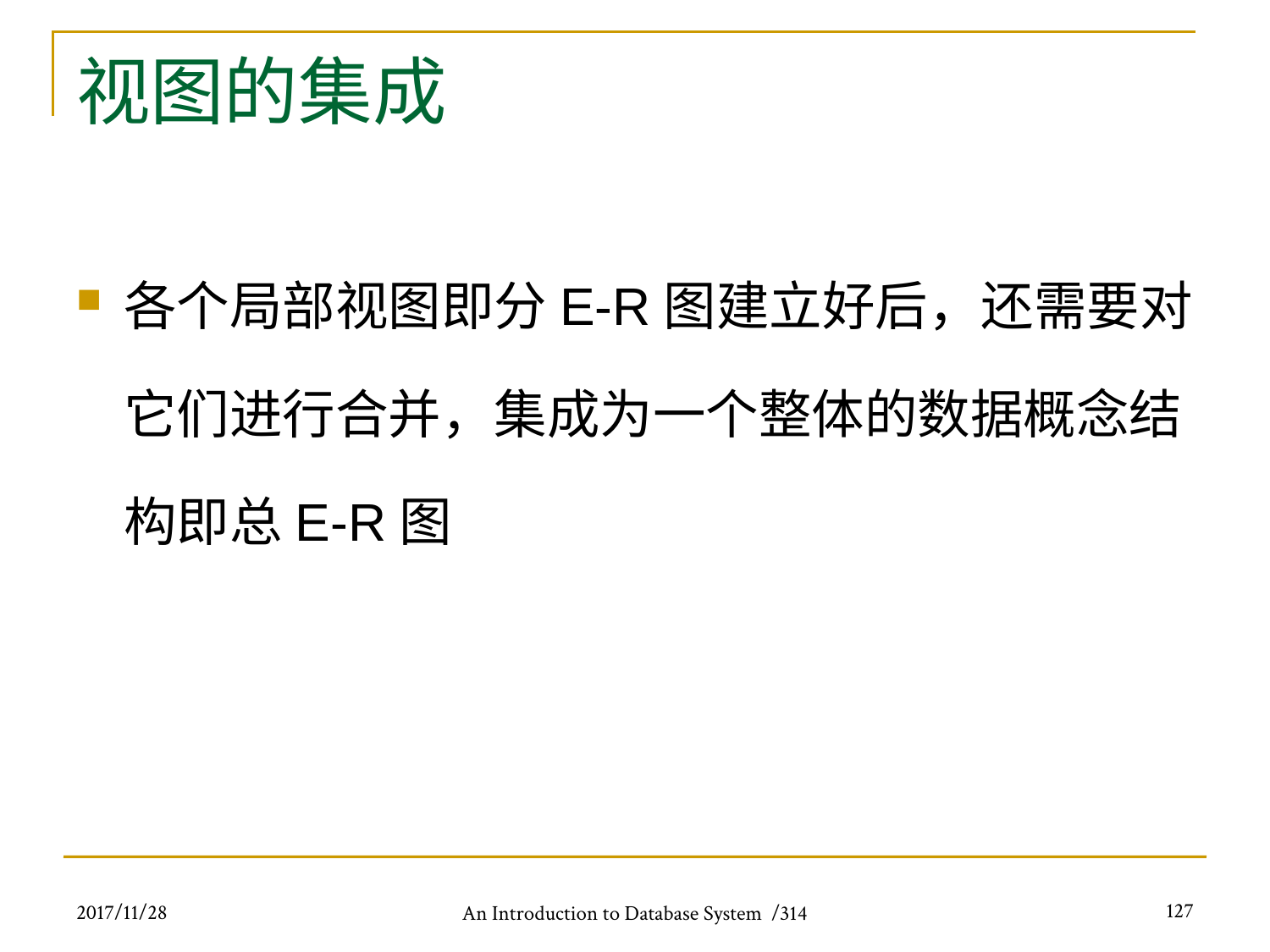

# 视图的集成
各个局部视图即分E-R图建立好后，还需要对它们进行合并，集成为一个整体的数据概念结构即总E-R图

2017/11/28
127
An Introduction to Database System  /314